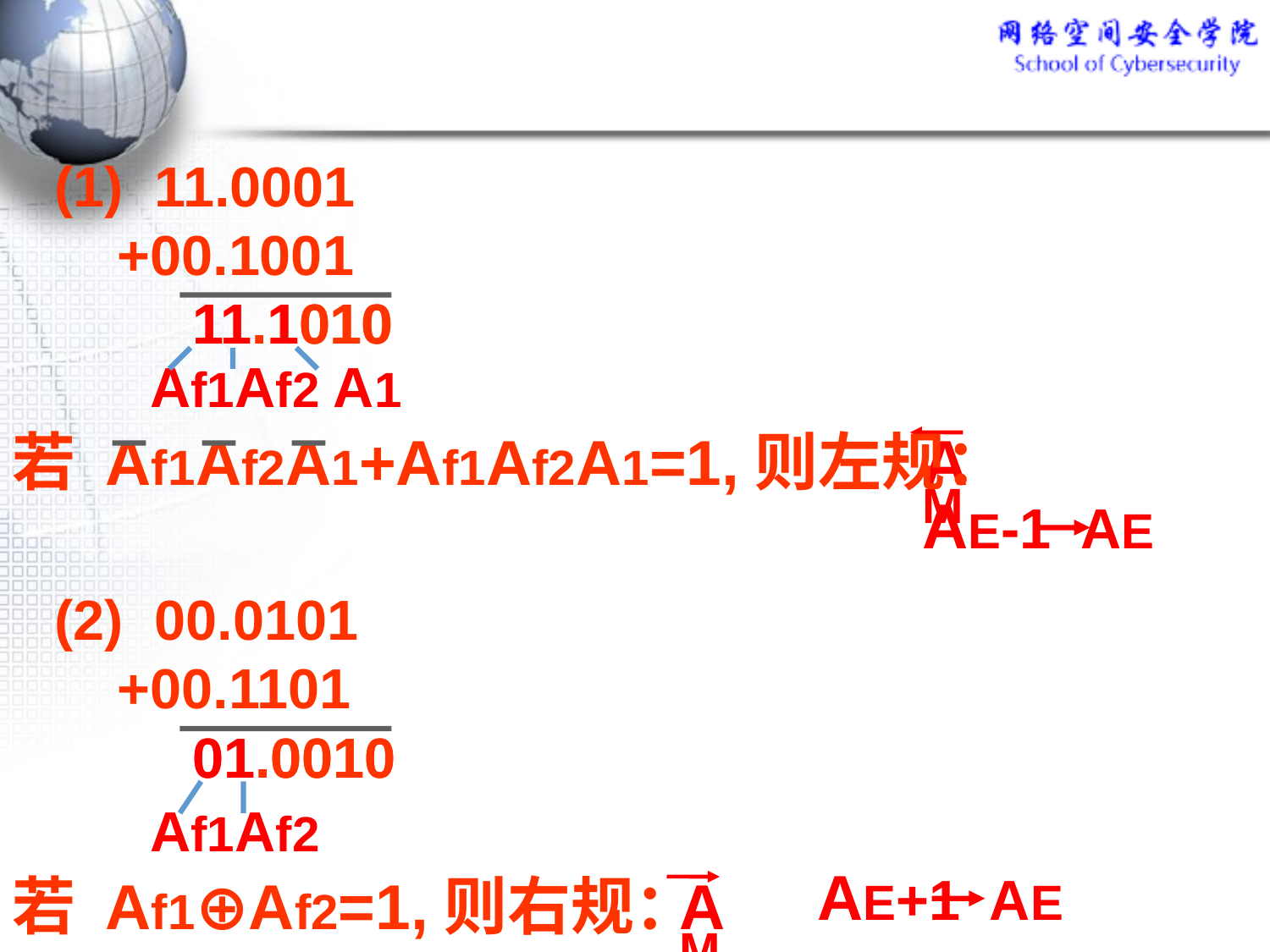

(1)  11.0001
    +00.1001

11.1010
11.1010

Af1Af2 A1

AM
若 Af1Af2A1+Af1Af2A1=1,则左规：

AE-1  AE

(2)  00.0101
    +00.1101

01.0010
01.0010

Af1Af2

AM
AE+1  AE

若 Af1⊕Af2=1,则右规：